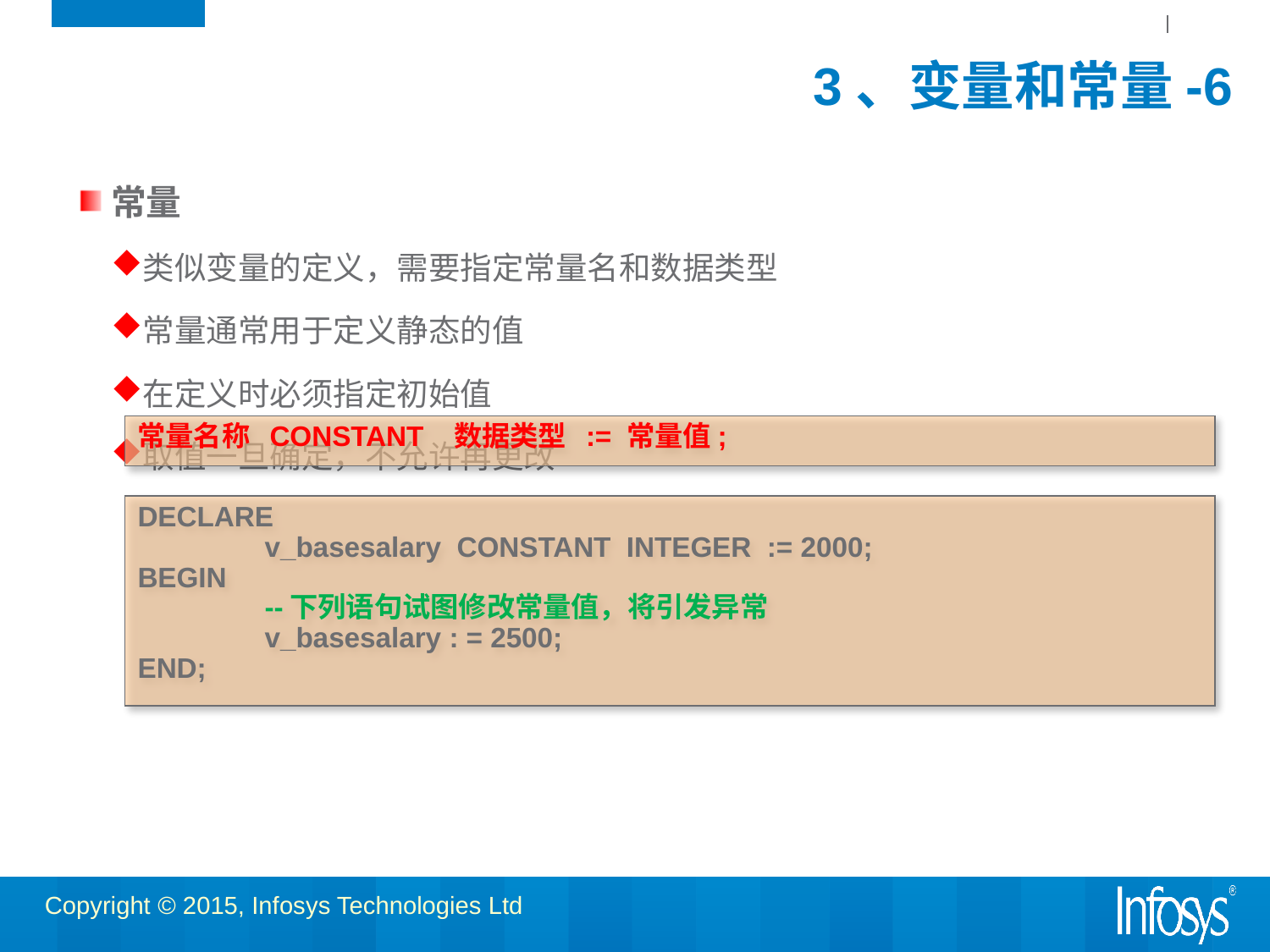

# 3、变量和常量-6
常量
类似变量的定义，需要指定常量名和数据类型
常量通常用于定义静态的值
在定义时必须指定初始值
取值一旦确定，不允许再更改
常量名称  CONSTANT   数据类型  := 常量值;
DECLARE
	v_basesalary  CONSTANT  INTEGER  := 2000;
BEGIN
	--下列语句试图修改常量值，将引发异常
	v_basesalary : = 2500;
END;